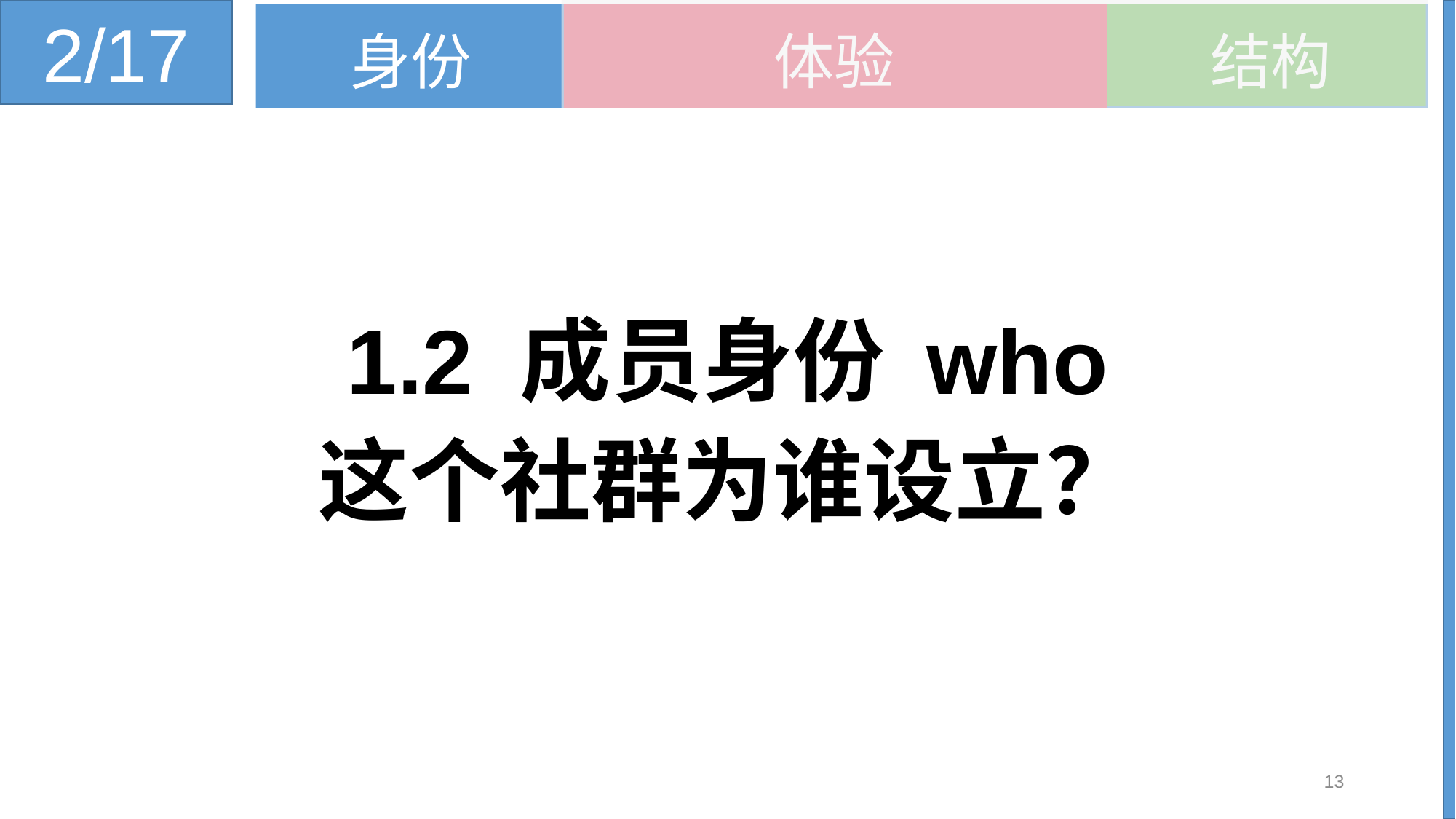

2/17

结构
身份
体验

# 1.2 成员身份 who
这个社群为谁设立？
13